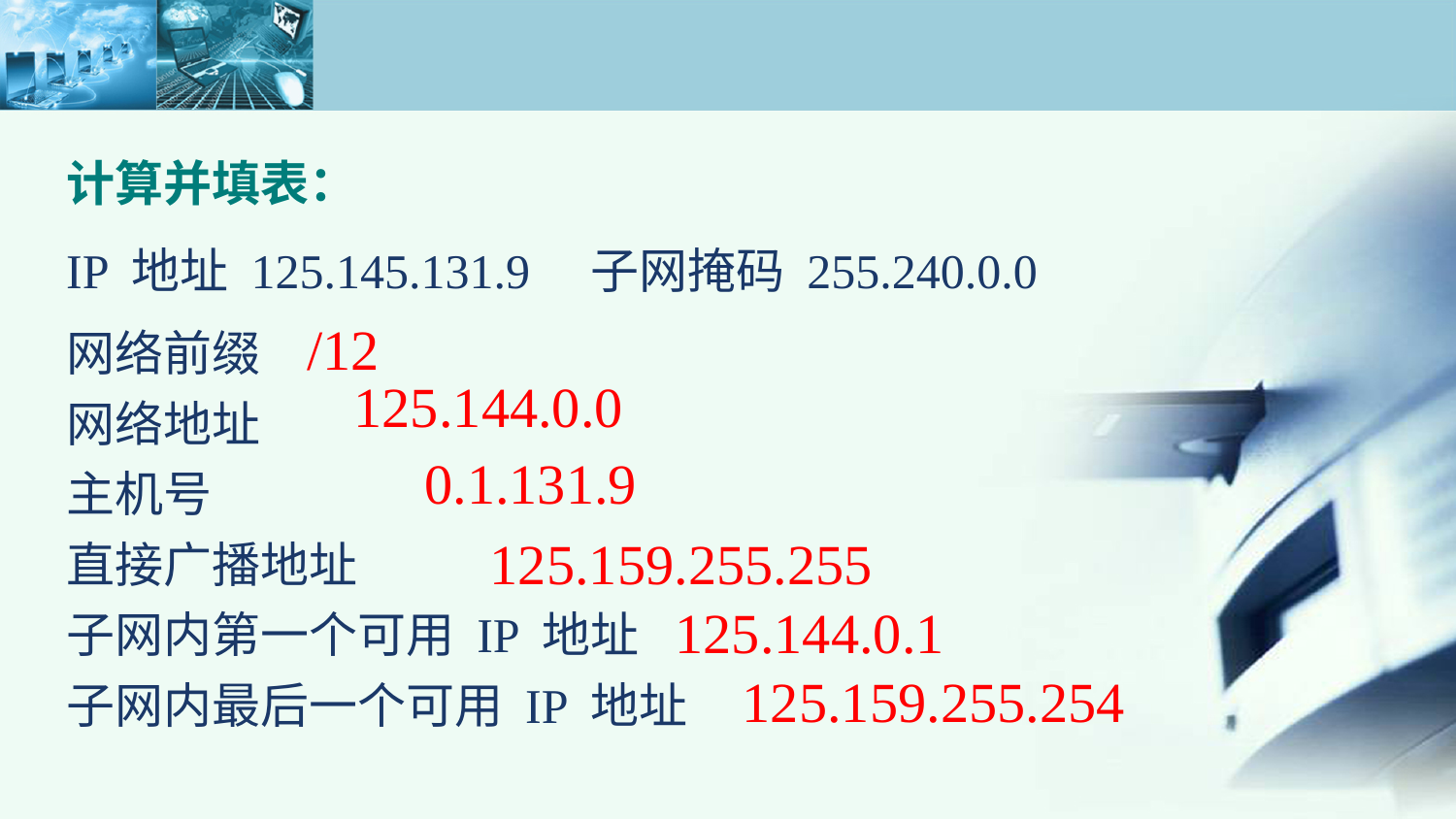

计算并填表：

IP 地址 125.145.131.9    子网掩码 255.240.0.0
网络前缀
网络地址
主机号
直接广播地址
子网内第一个可用 IP 地址
子网内最后一个可用 IP 地址
/12
125.144.0.0
0.1.131.9
125.159.255.255
125.144.0.1
125.159.255.254